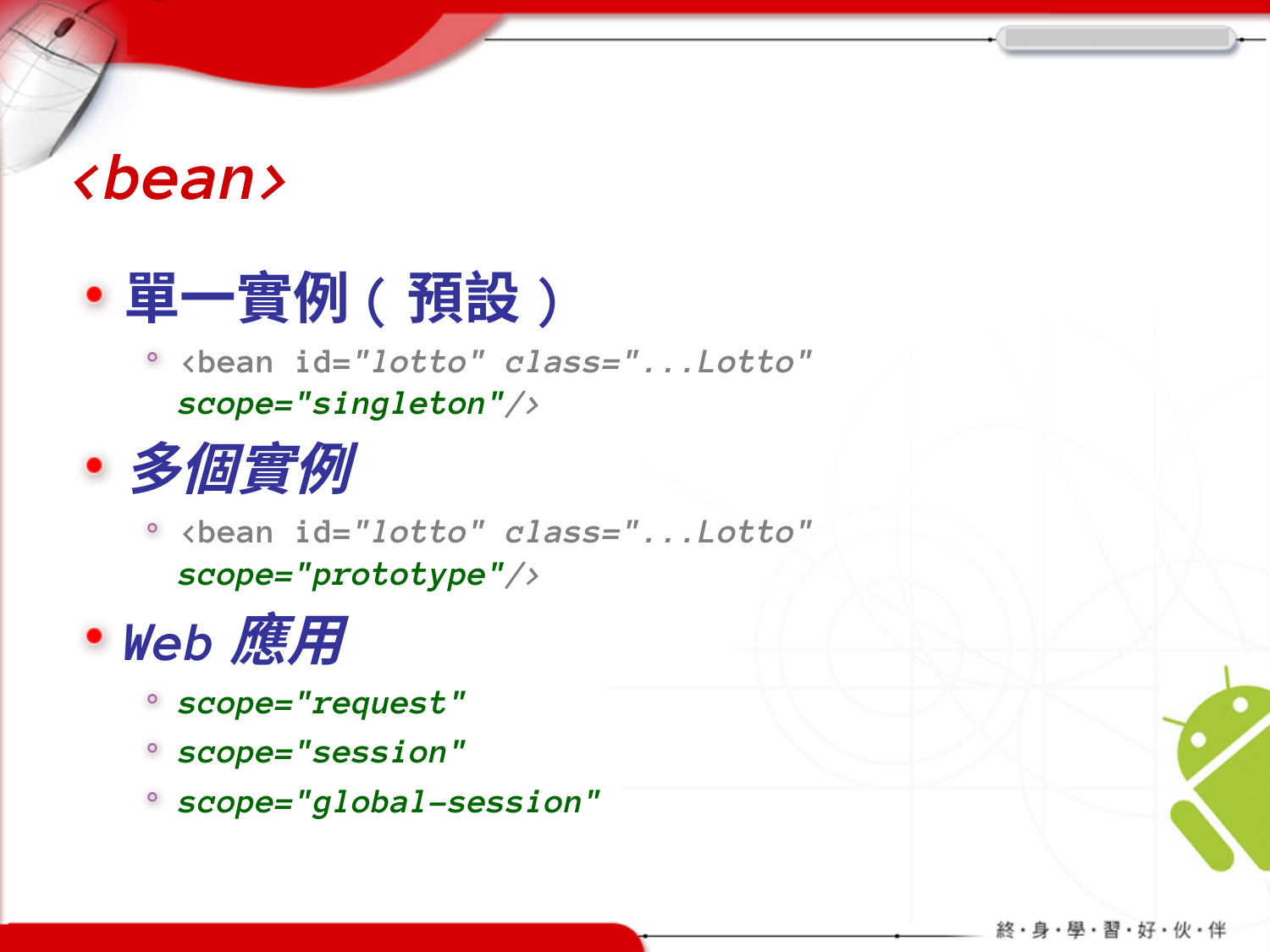

# <bean>
單一實例(預設)
<bean id="lotto" class="...Lotto"
scope="singleton"/>
多個實例
<bean id="lotto" class="...Lotto"
scope="prototype"/>
Web應用
scope="request"
scope="session"
scope="global-session"